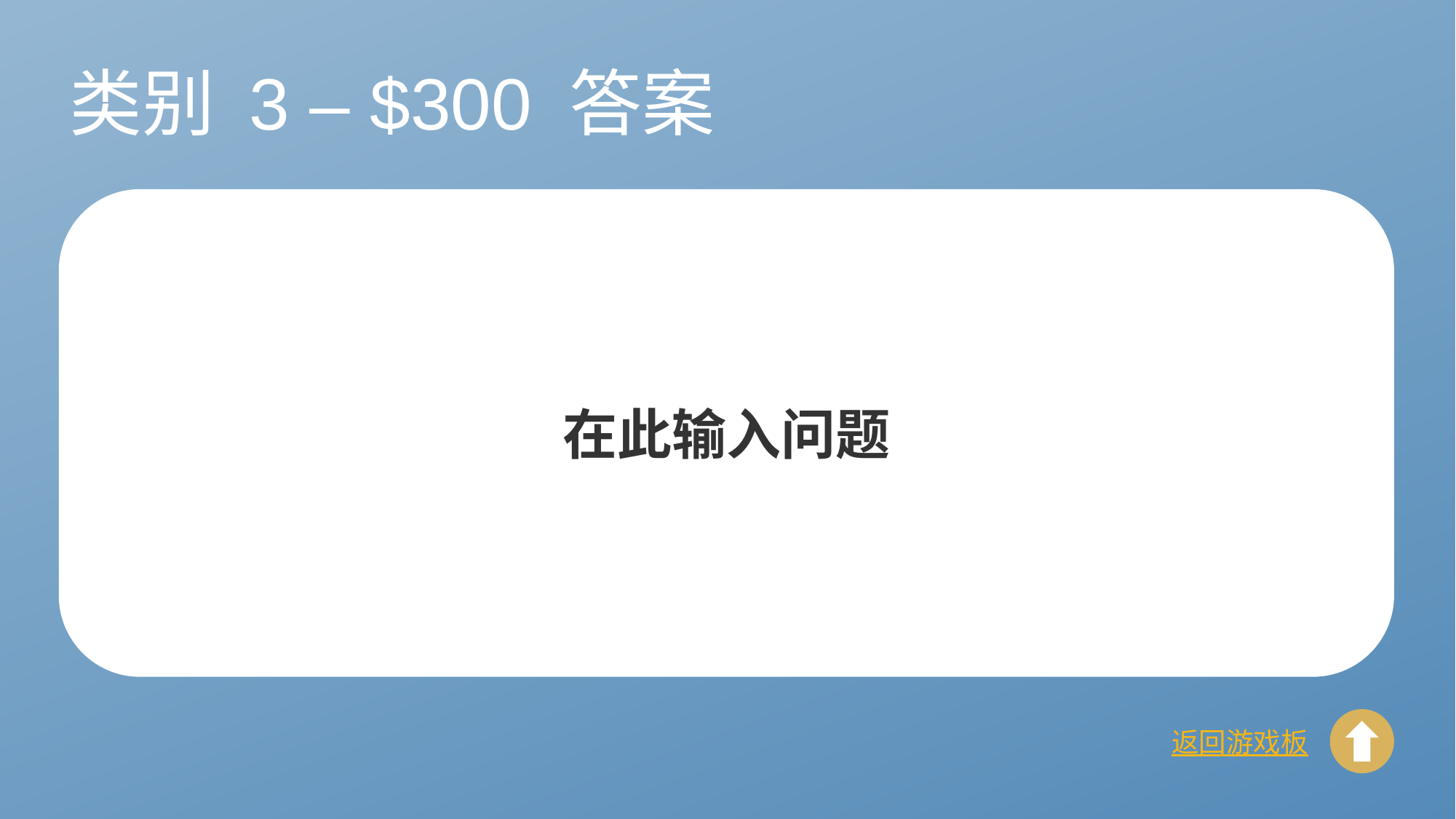

# 类别 3 – $300 答案
在此输入问题

返回游戏板